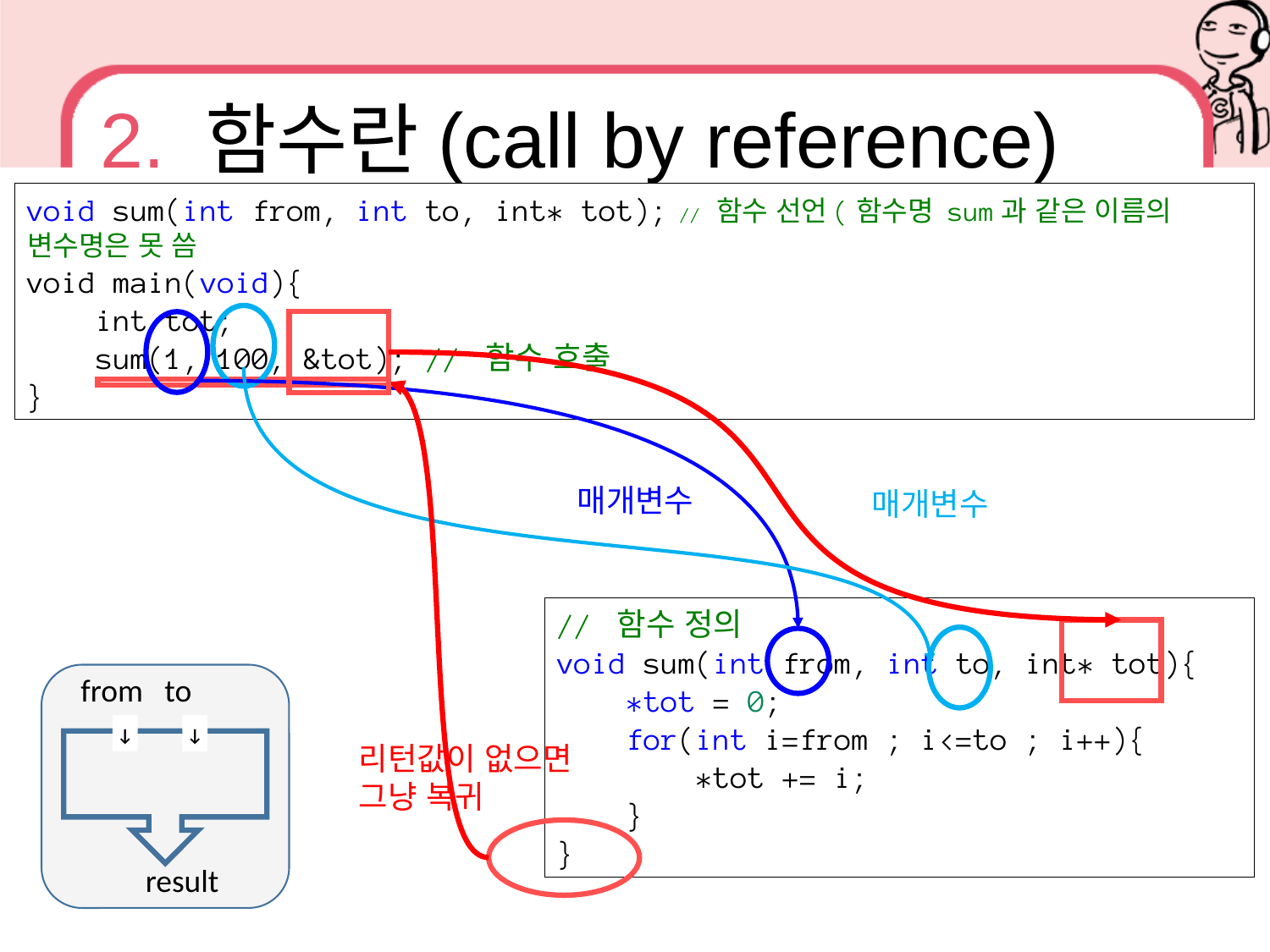

# 2. 함수란(call by reference)
void sum(int from, int to, int* tot); // 함수 선언(함수명 sum과 같은 이름의 변수명은 못 씀
void main(void){
    int tot;
    sum(1, 100, &tot); // 함수 호출
}

매개변수

매개변수
// 함수 정의
void sum(int from, int to, int* tot){
    *tot = 0;
    for(int i=from ; i<=to ; i++){
        *tot += i;
    }
}

from   to

         result

↓
↓

리턴값이 없으면 그냥 복귀